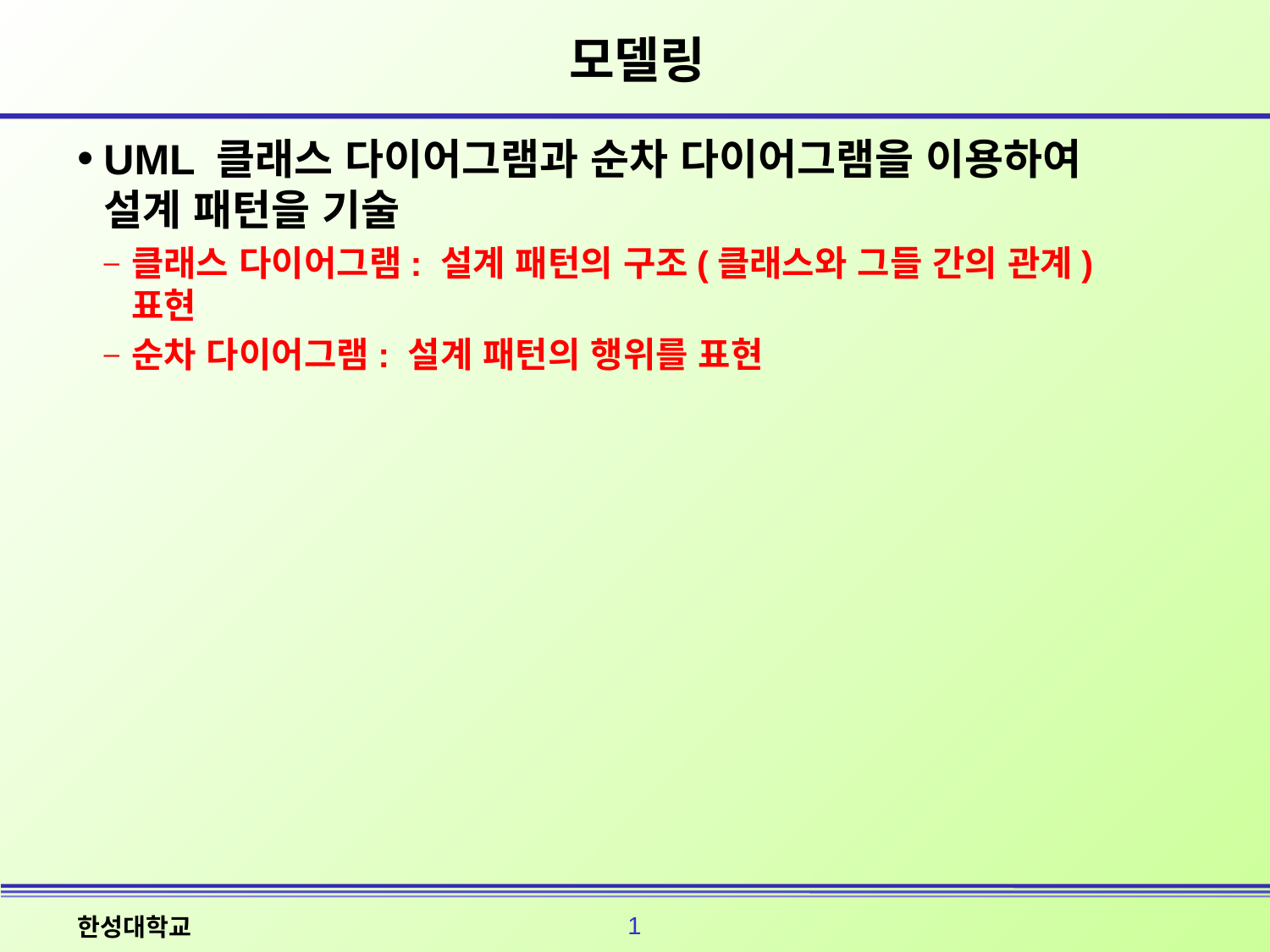

# 모델링
UML 클래스 다이어그램과 순차 다이어그램을 이용하여 설계 패턴을 기술
클래스 다이어그램: 설계 패턴의 구조(클래스와 그들 간의 관계) 표현
순차 다이어그램: 설계 패턴의 행위를 표현